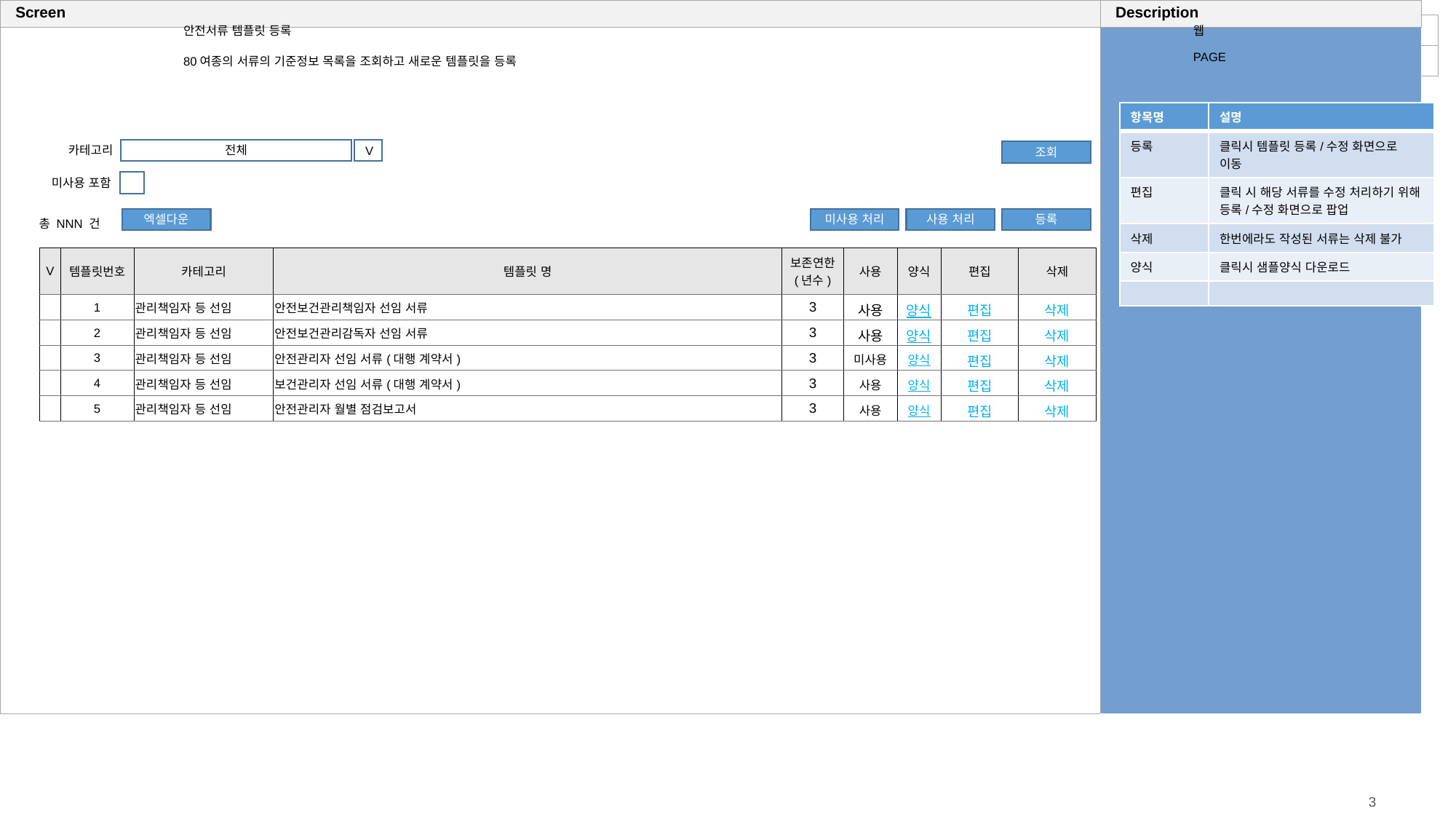

안전서류 템플릿 등록
웹
80여종의 서류의 기준정보 목록을 조회하고 새로운 템플릿을 등록
PAGE
| 항목명 | 설명 |
| --- | --- |
| 등록 | 클릭시 템플릿 등록/수정 화면으로 이동 |
| 편집 | 클릭 시 해당 서류를 수정 처리하기 위해 등록/수정 화면으로 팝업 |
| 삭제 | 한번에라도 작성된 서류는 삭제 불가 |
| 양식 | 클릭시 샘플양식 다운로드 |
|  |  |
카테고리
전체
V
조회
미사용 포함

엑셀다운
미사용 처리
등록
사용 처리
총 NNN 건
| V | 템플릿번호 | 카테고리 | 템플릿 명 | 보존연한 (년수) | 사용 | 양식 | 편집 | 삭제 |
| --- | --- | --- | --- | --- | --- | --- | --- | --- |
|  | 1 | 관리책임자 등 선임 | 안전보건관리책임자 선임 서류 | 3 | 사용 | 양식 | 편집 | 삭제 |
|  | 2 | 관리책임자 등 선임 | 안전보건관리감독자 선임 서류 | 3 | 사용 | 양식 | 편집 | 삭제 |
|  | 3 | 관리책임자 등 선임 | 안전관리자 선임 서류(대행 계약서) | 3 | 미사용 | 양식 | 편집 | 삭제 |
|  | 4 | 관리책임자 등 선임 | 보건관리자 선임 서류(대행 계약서) | 3 | 사용 | 양식 | 편집 | 삭제 |
|  | 5 | 관리책임자 등 선임 | 안전관리자 월별 점검보고서 | 3 | 사용 | 양식 | 편집 | 삭제 |